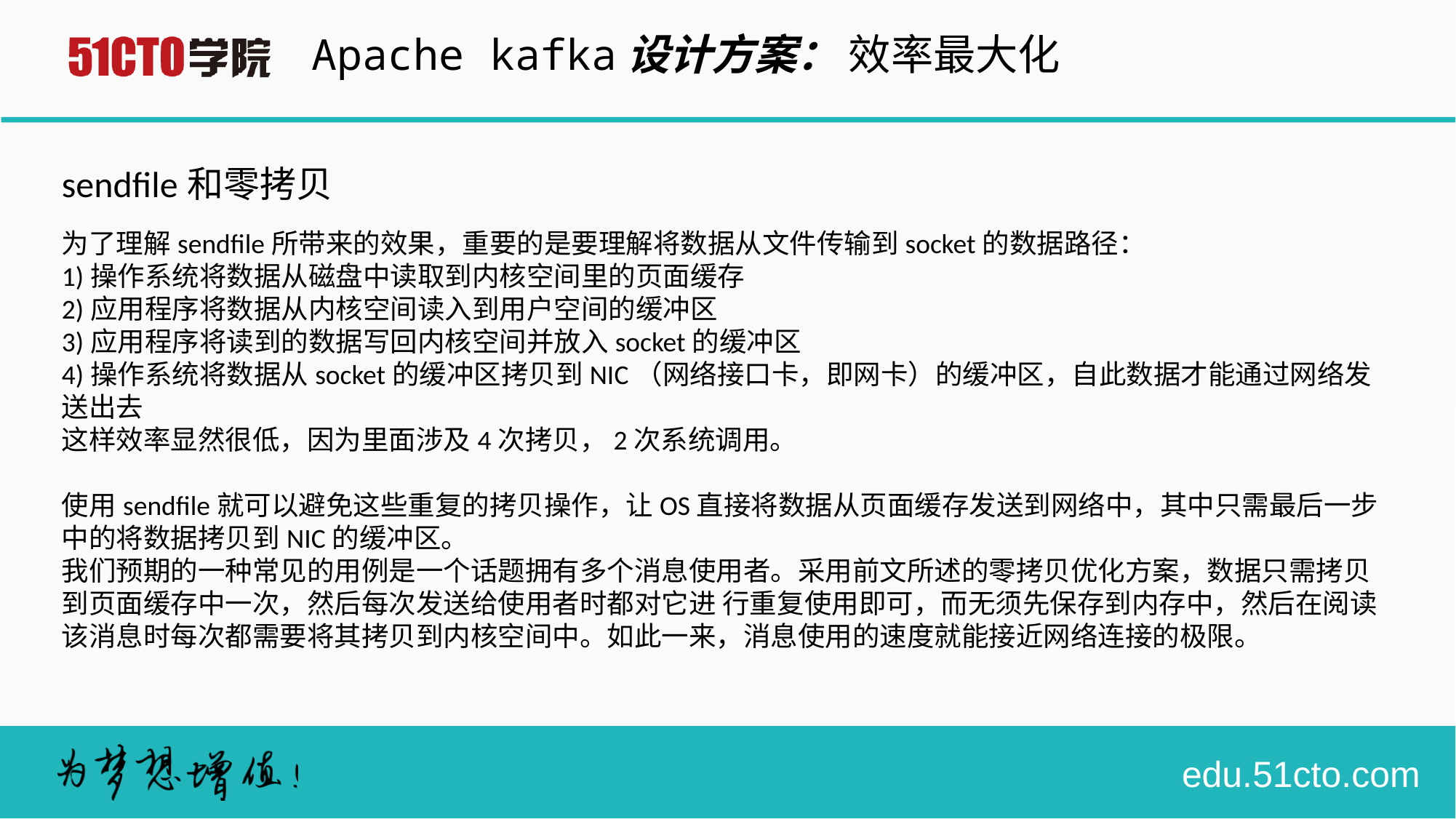

Apache kafka设计方案： 效率最大化
sendfile和零拷贝

为了理解sendfile所带来的效果，重要的是要理解将数据从文件传输到socket的数据路径：
1)操作系统将数据从磁盘中读取到内核空间里的页面缓存
2)应用程序将数据从内核空间读入到用户空间的缓冲区
3)应用程序将读到的数据写回内核空间并放入socket的缓冲区
4)操作系统将数据从socket的缓冲区拷贝到NIC（网络接口卡，即网卡）的缓冲区，自此数据才能通过网络发送出去
这样效率显然很低，因为里面涉及4次拷贝，2次系统调用。

使用sendfile就可以避免这些重复的拷贝操作，让OS直接将数据从页面缓存发送到网络中，其中只需最后一步中的将数据拷贝到NIC的缓冲区。
我们预期的一种常见的用例是一个话题拥有多个消息使用者。采用前文所述的零拷贝优化方案，数据只需拷贝到页面缓存中一次，然后每次发送给使用者时都对它进 行重复使用即可，而无须先保存到内存中，然后在阅读该消息时每次都需要将其拷贝到内核空间中。如此一来，消息使用的速度就能接近网络连接的极限。